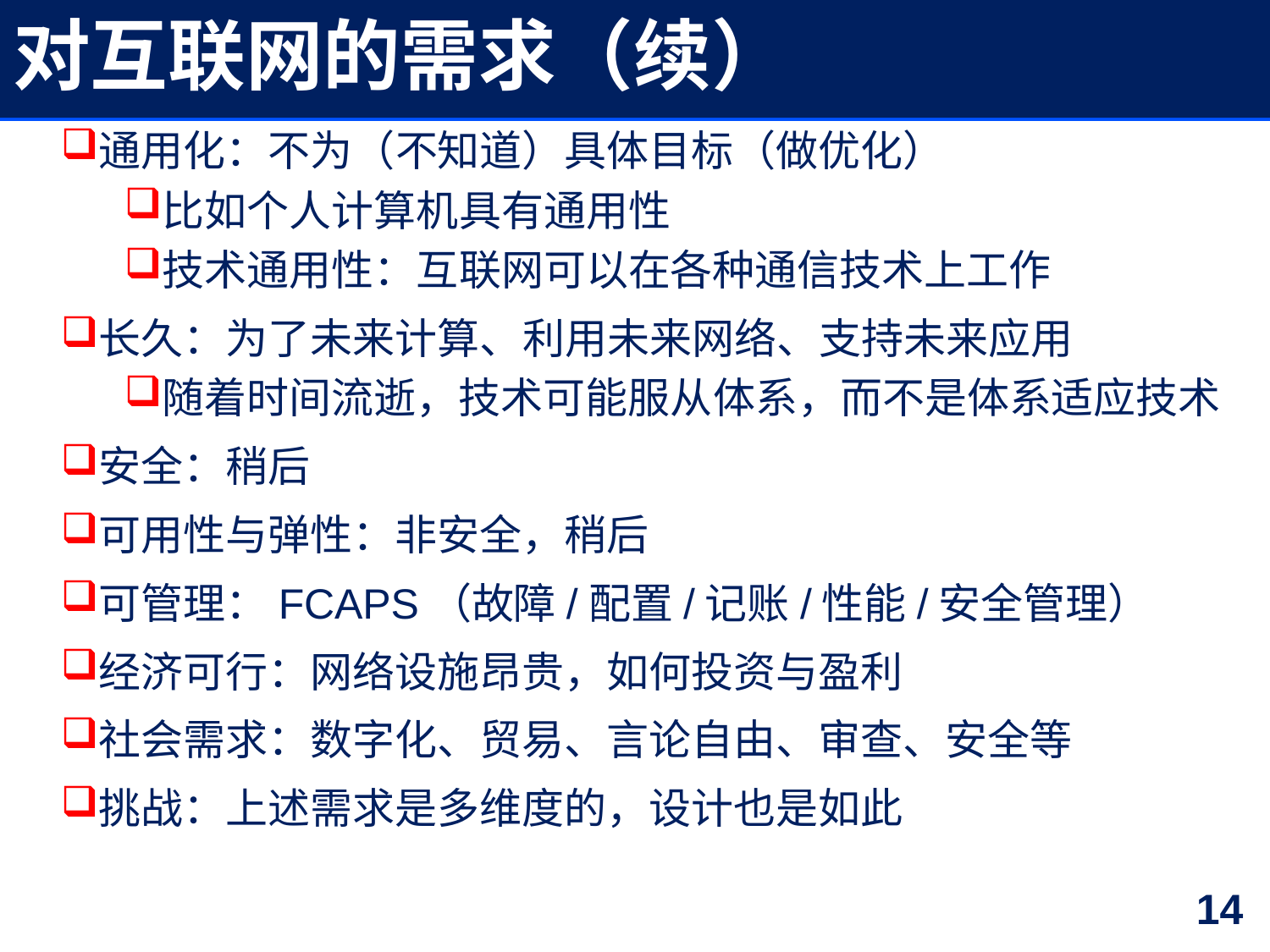

# 对互联网的需求（续）
通用化：不为（不知道）具体目标（做优化）
比如个人计算机具有通用性
技术通用性：互联网可以在各种通信技术上工作
长久：为了未来计算、利用未来网络、支持未来应用
随着时间流逝，技术可能服从体系，而不是体系适应技术
安全：稍后
可用性与弹性：非安全，稍后
可管理：FCAPS（故障/配置/记账/性能/安全管理）
经济可行：网络设施昂贵，如何投资与盈利
社会需求：数字化、贸易、言论自由、审查、安全等
挑战：上述需求是多维度的，设计也是如此

14